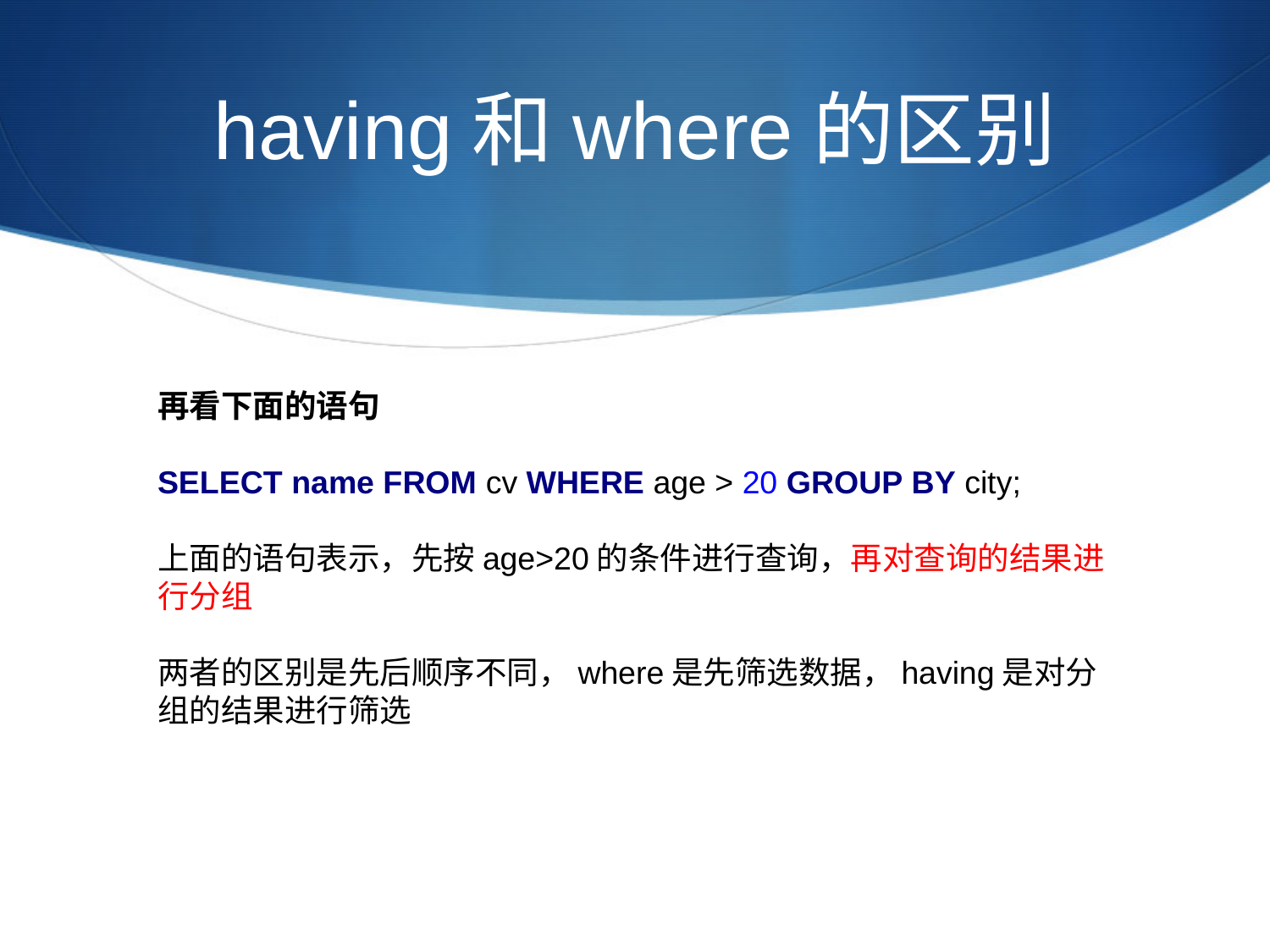

# having和where的区别
再看下面的语句

SELECT name FROM cv WHERE age > 20 GROUP BY city;

上面的语句表示，先按age>20的条件进行查询，再对查询的结果进行分组

两者的区别是先后顺序不同，where是先筛选数据，having是对分组的结果进行筛选